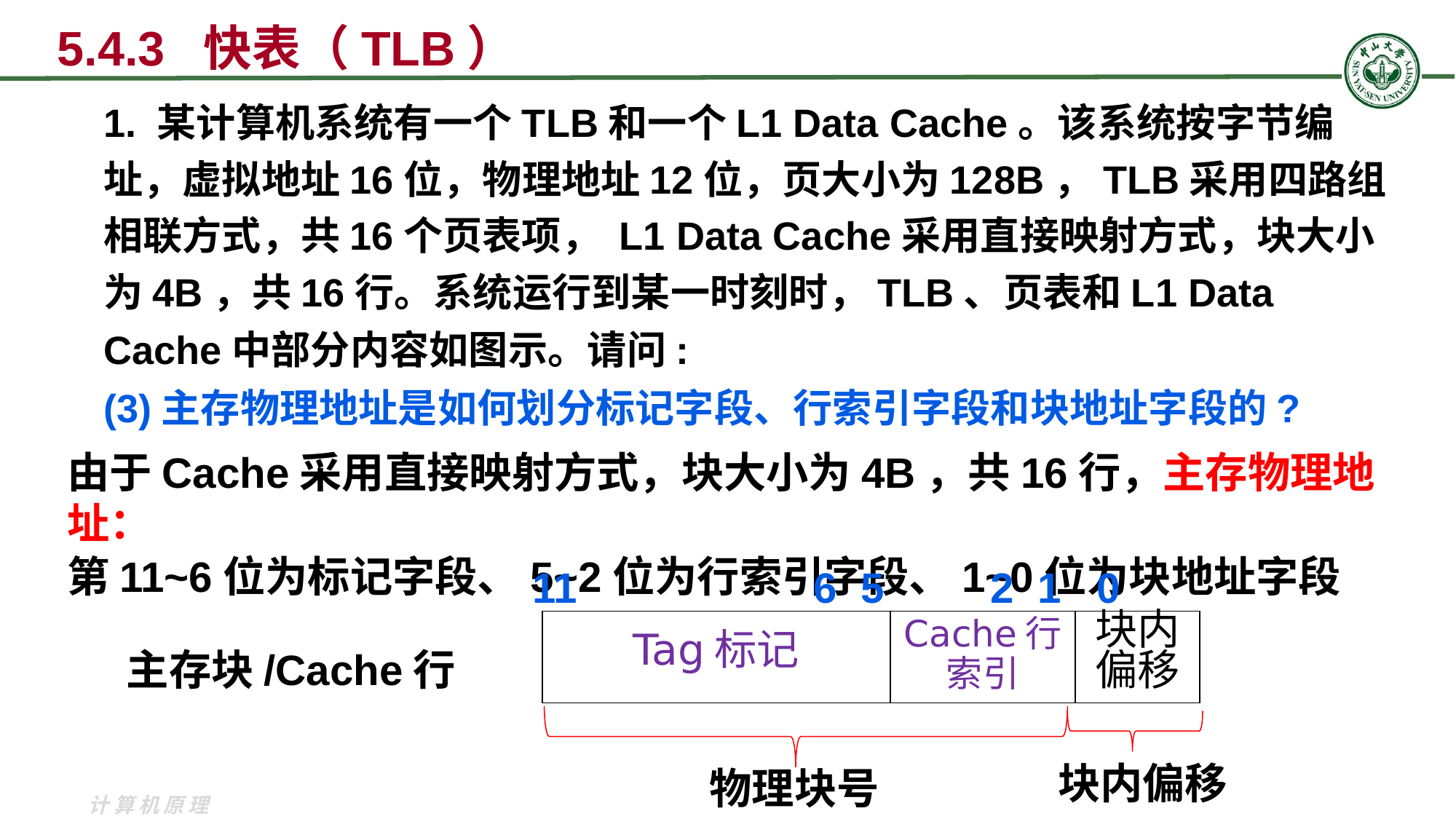

5.4.3  快表（TLB）
1. 某计算机系统有一个TLB和一个L1 Data Cache。该系统按字节编址，虚拟地址16位，物理地址12位，页大小为128B，TLB采用四路组相联方式，共16个页表项， L1 Data Cache采用直接映射方式，块大小为4B，共16行。系统运行到某一时刻时，TLB、页表和L1 Data Cache中部分内容如图示。请问:
(3)主存物理地址是如何划分标记字段、行索引字段和块地址字段的?
由于Cache采用直接映射方式，块大小为4B，共16行，主存物理地址：
第11~6位为标记字段、5~2位为行索引字段、1~0位为块地址字段

           11                    6  5         2  1   0
| Tag标记 | Cache行 索引 | 块内偏移 |
| --- | --- | --- |
主存块/Cache行

物理块号
块内偏移